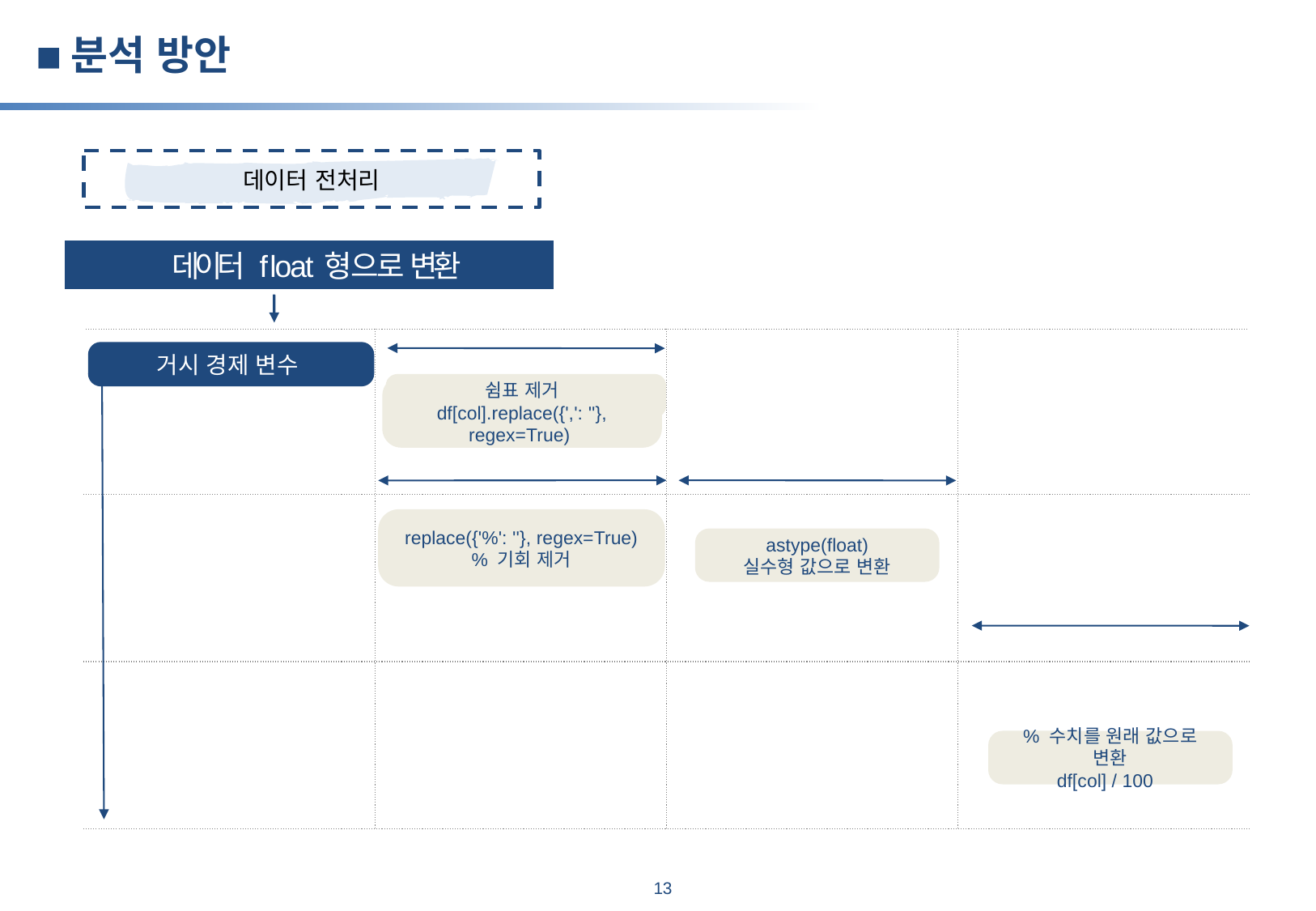

◼분석 방안

데이터 전처리
 데이터  f  l o a t 형 으 로   변환
|  |  |  |  |
| --- | --- | --- | --- |
|  |  |  |  |
|  |  |  |  |
거시 경제 변수
SUM([예약기능 사용 여부])
쉼표 제거
df[col].replace({',': ''}, regex=True)
replace({'%': ''}, regex=True)
% 기회 제거
astype(float)
실수형 값으로 변환
% 수치를 원래 값으로 변환
df[col] / 100